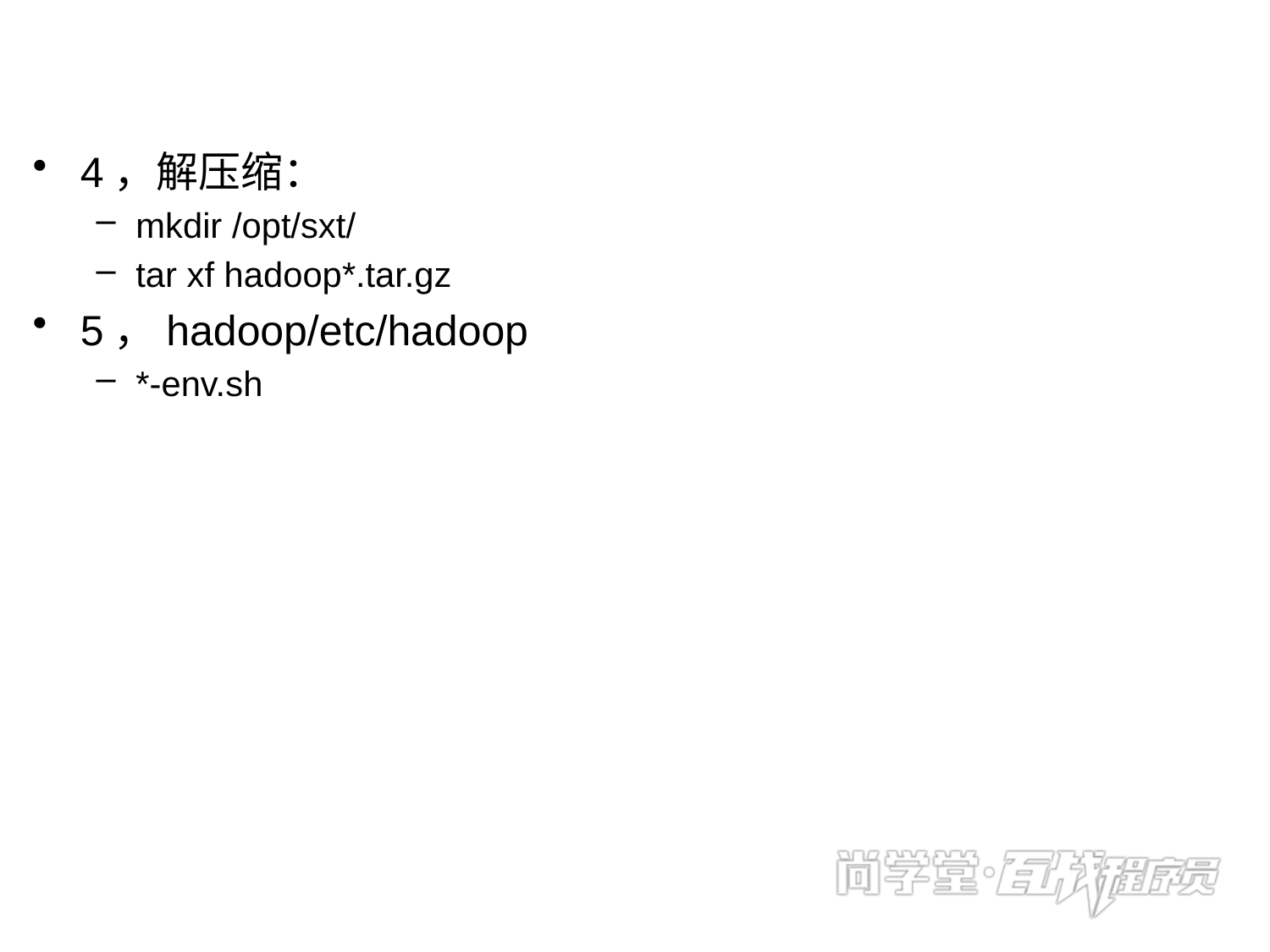

4，解压缩：
mkdir /opt/sxt/
tar xf hadoop*.tar.gz
5，hadoop/etc/hadoop
*-env.sh